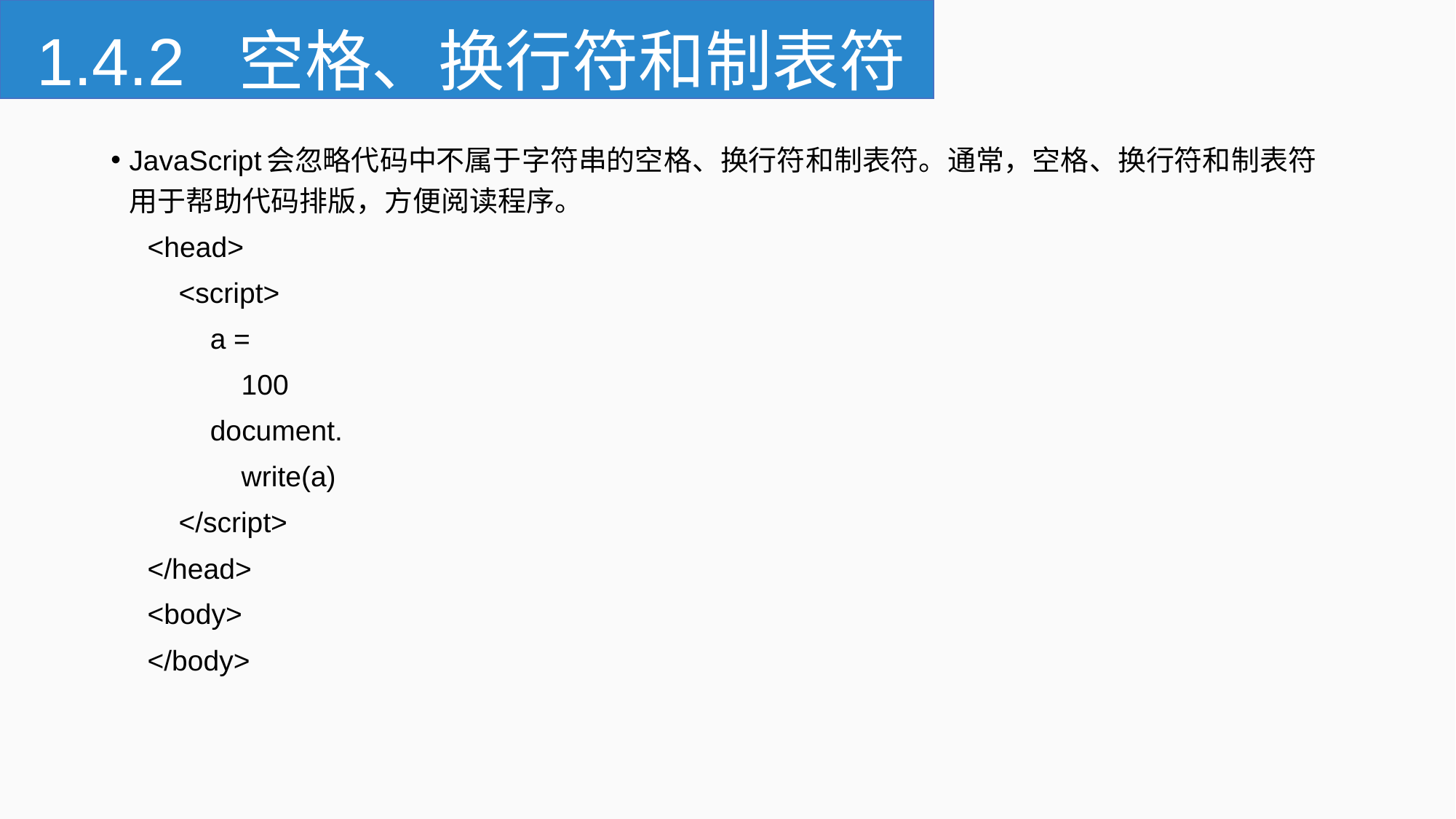

# 1.4.2  空格、换行符和制表符
JavaScript会忽略代码中不属于字符串的空格、换行符和制表符。通常，空格、换行符和制表符用于帮助代码排版，方便阅读程序。
<head>
    <script>
        a =
            100
        document.
            write(a)
    </script>
</head>
<body>
</body>